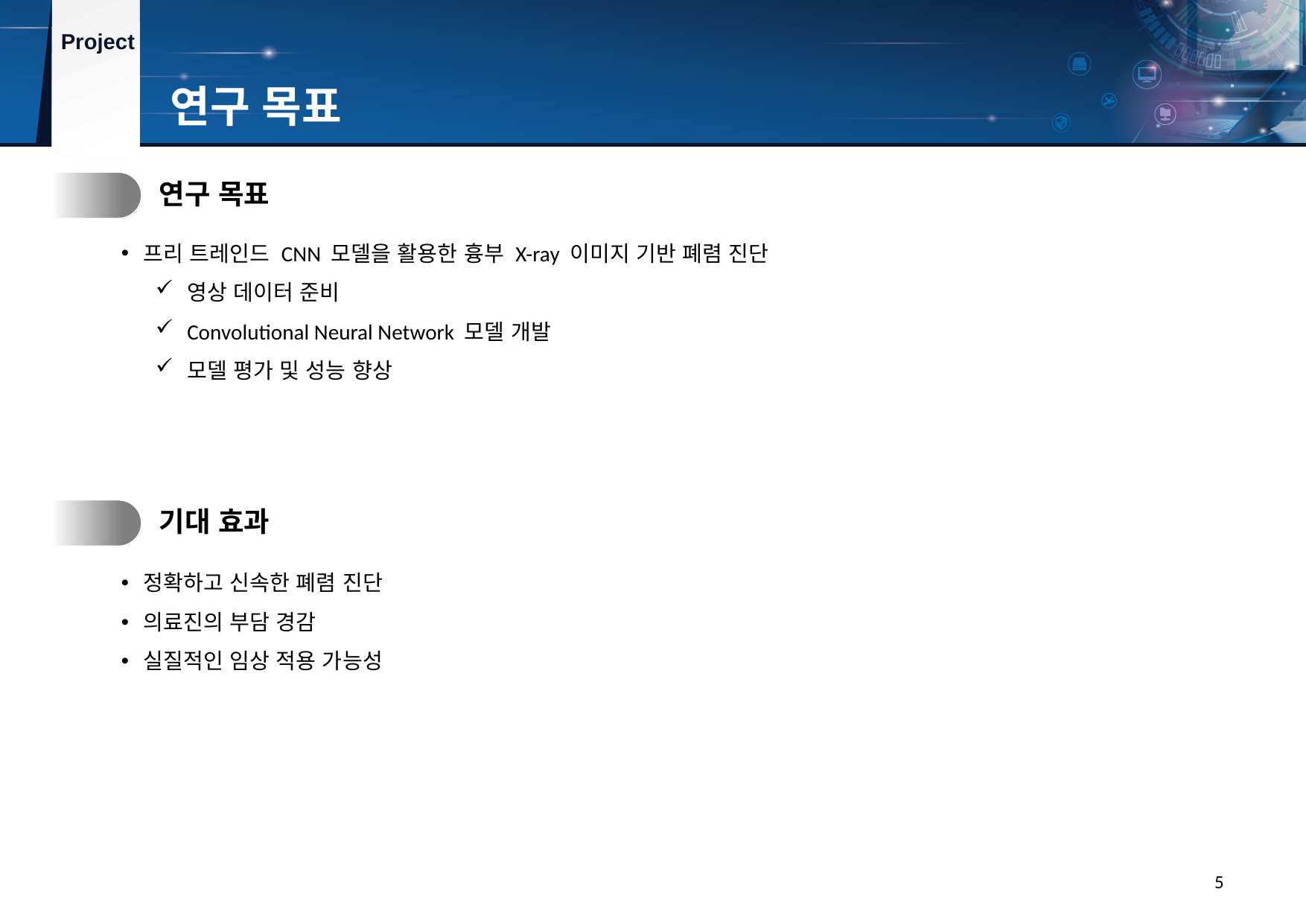

연구 목표

1.
연구 목표
프리 트레인드 CNN 모델을 활용한 흉부 X-ray 이미지 기반 폐렴 진단
영상 데이터 준비
Convolutional Neural Network 모델 개발
모델 평가 및 성능 향상

2.
기대 효과
정확하고 신속한 폐렴 진단
의료진의 부담 경감
실질적인 임상 적용 가능성
5